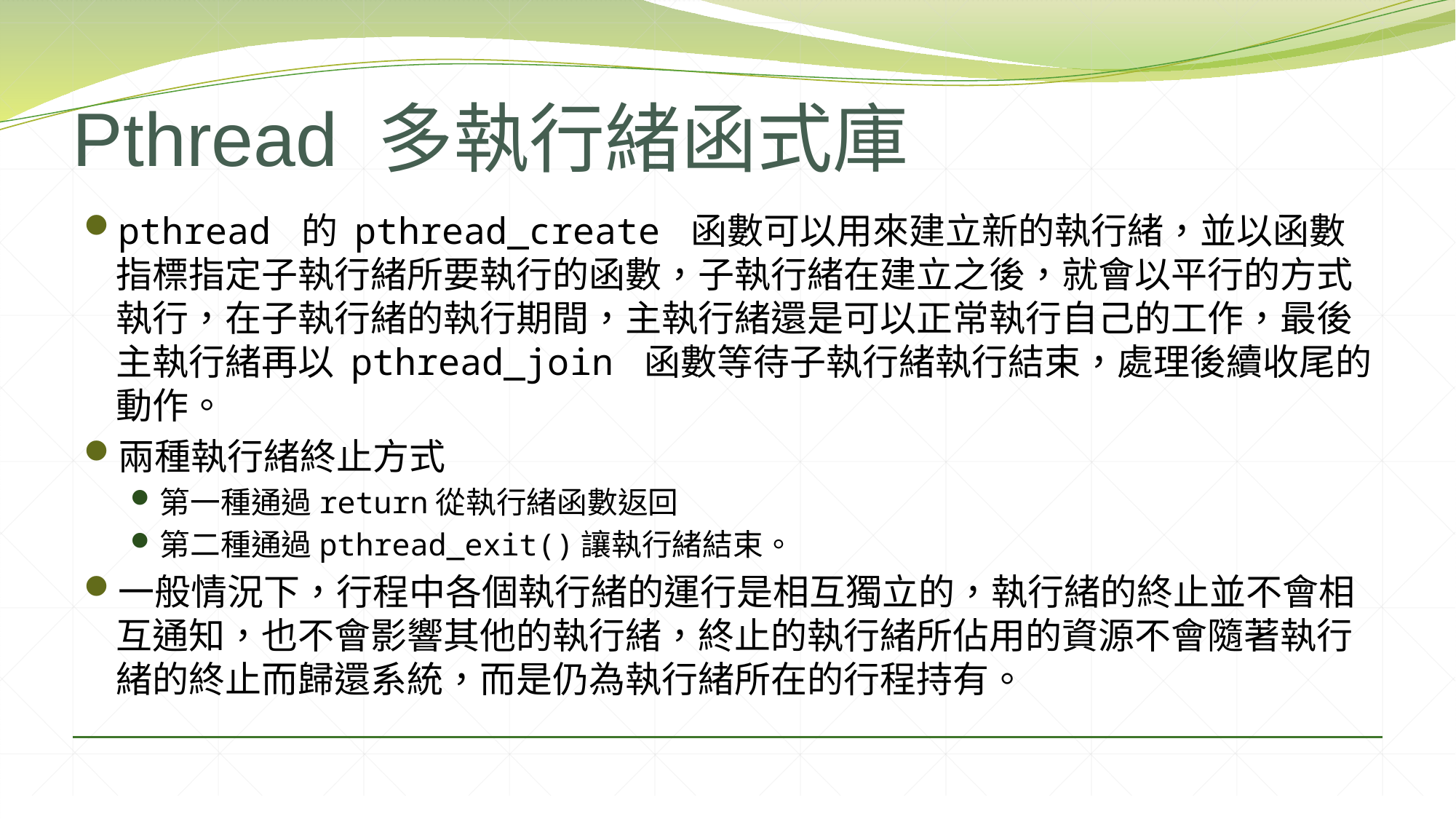

# Pthread 多執行緒函式庫
pthread 的 pthread_create 函數可以用來建立新的執行緒，並以函數指標指定子執行緒所要執行的函數，子執行緒在建立之後，就會以平行的方式執行，在子執行緒的執行期間，主執行緒還是可以正常執行自己的工作，最後主執行緒再以 pthread_join 函數等待子執行緒執行結束，處理後續收尾的動作。
兩種執行緒終止方式
第一種通過return從執行緒函數返回
第二種通過pthread_exit()讓執行緒結束。
一般情況下，行程中各個執行緒的運行是相互獨立的，執行緒的終止並不會相互通知，也不會影響其他的執行緒，終止的執行緒所佔用的資源不會隨著執行緒的終止而歸還系統，而是仍為執行緒所在的行程持有。